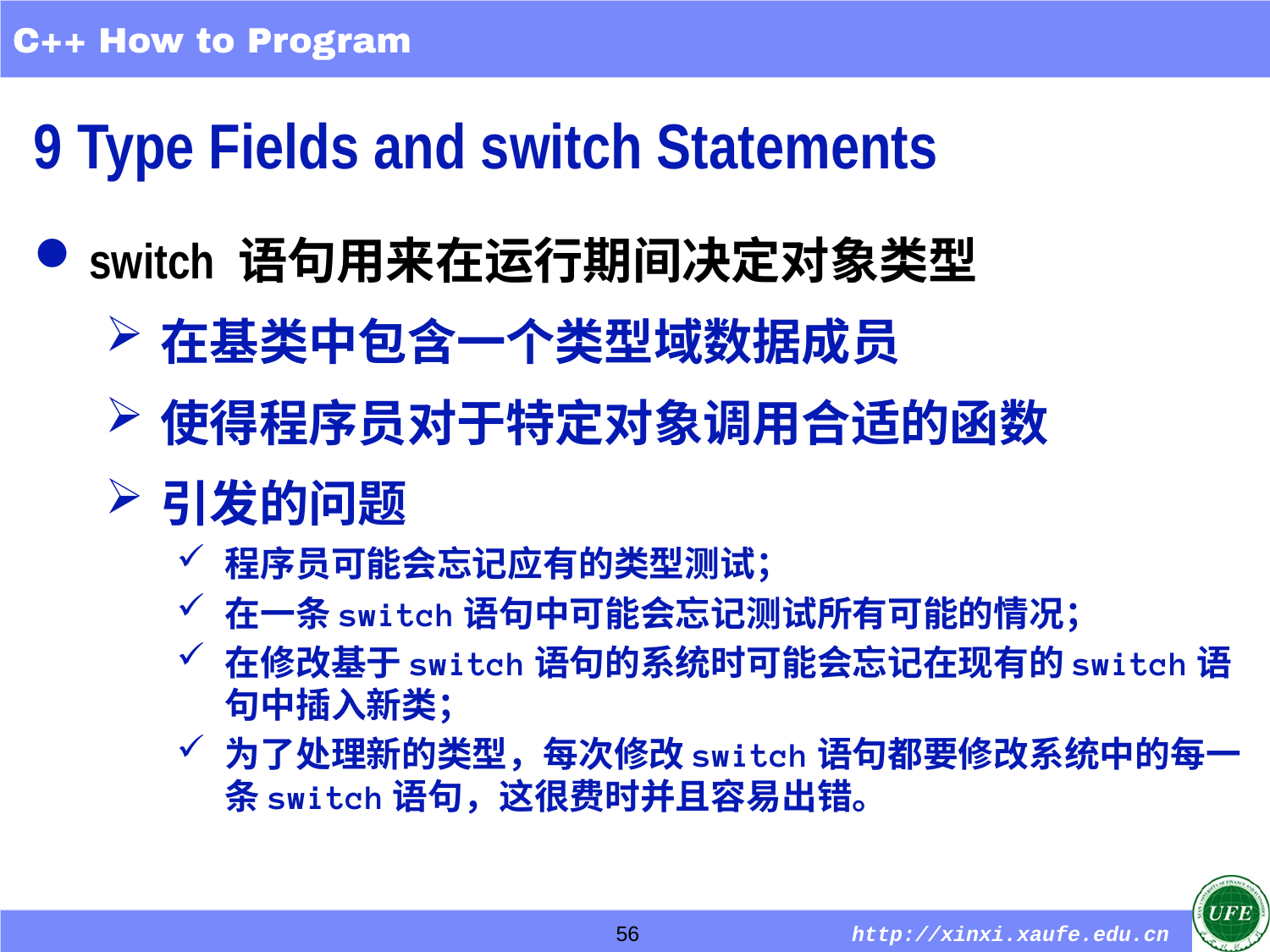

9 Type Fields and switch Statements
switch 语句用来在运行期间决定对象类型
在基类中包含一个类型域数据成员
使得程序员对于特定对象调用合适的函数
引发的问题
程序员可能会忘记应有的类型测试；
在一条switch语句中可能会忘记测试所有可能的情况；
在修改基于switch语句的系统时可能会忘记在现有的switch语句中插入新类；
为了处理新的类型，每次修改switch语句都要修改系统中的每一条switch语句，这很费时并且容易出错。
56